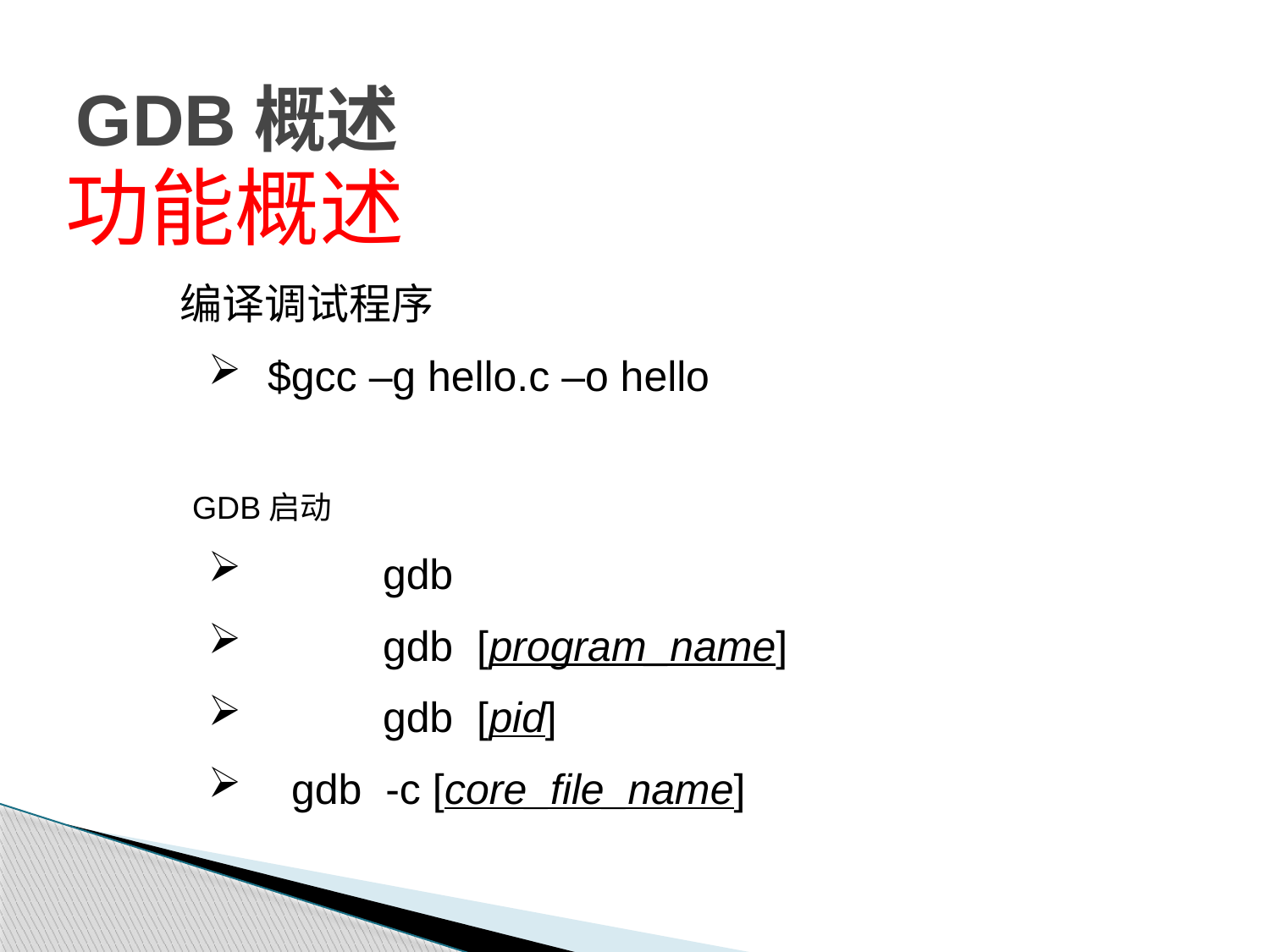

# GDB概述
功能概述
 编译调试程序
 $gcc –g hello.c –o hello

GDB启动
	gdb
	gdb  [program_name]
	gdb  [pid]
   gdb  -c [core_file_name]